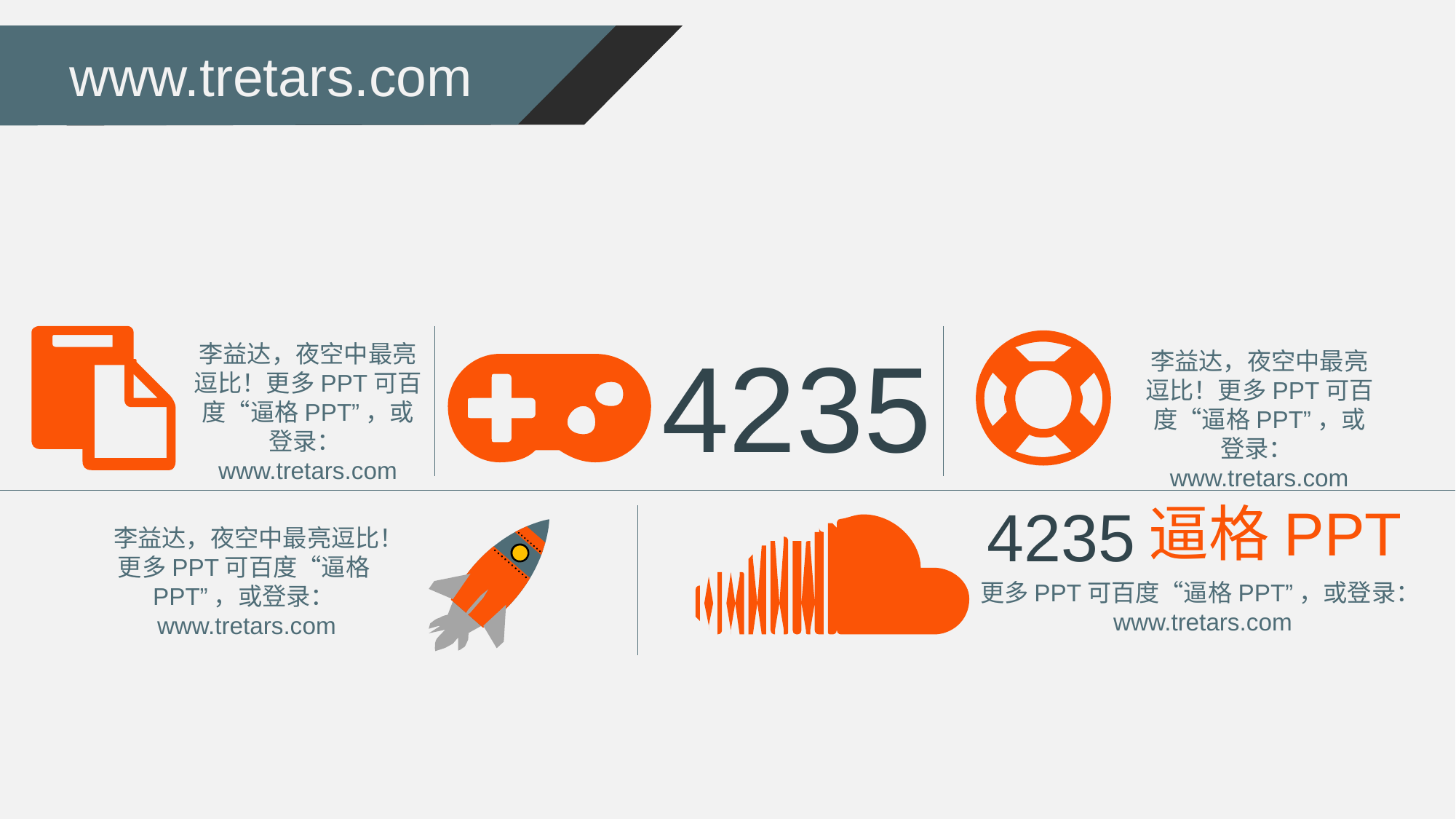

www.tretars.com

4235

李益达，夜空中最亮逗比！更多PPT可百度“逼格PPT”，或登录：www.tretars.com
李益达，夜空中最亮逗比！更多PPT可百度“逼格PPT”，或登录：www.tretars.com

4235
逼格PPT

李益达，夜空中最亮逗比！更多PPT可百度“逼格PPT”，或登录：www.tretars.com
更多PPT可百度“逼格PPT”，或登录：www.tretars.com